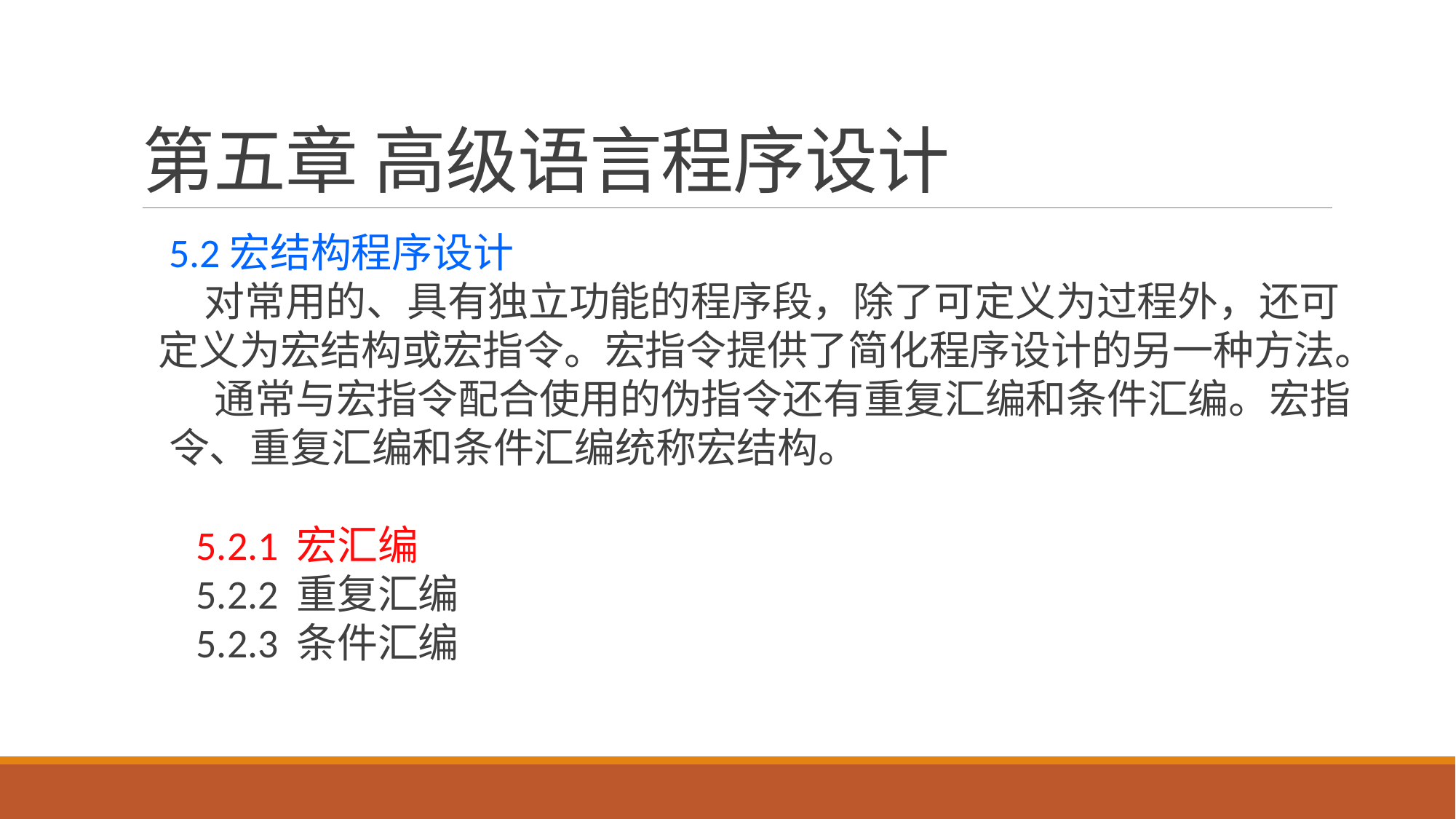

# 第五章 高级语言程序设计
5.2宏结构程序设计
    对常用的、具有独立功能的程序段，除了可定义为过程外，还可定义为宏结构或宏指令。宏指令提供了简化程序设计的另一种方法。
    通常与宏指令配合使用的伪指令还有重复汇编和条件汇编。宏指令、重复汇编和条件汇编统称宏结构。

   5.2.1 宏汇编
   5.2.2 重复汇编
   5.2.3 条件汇编